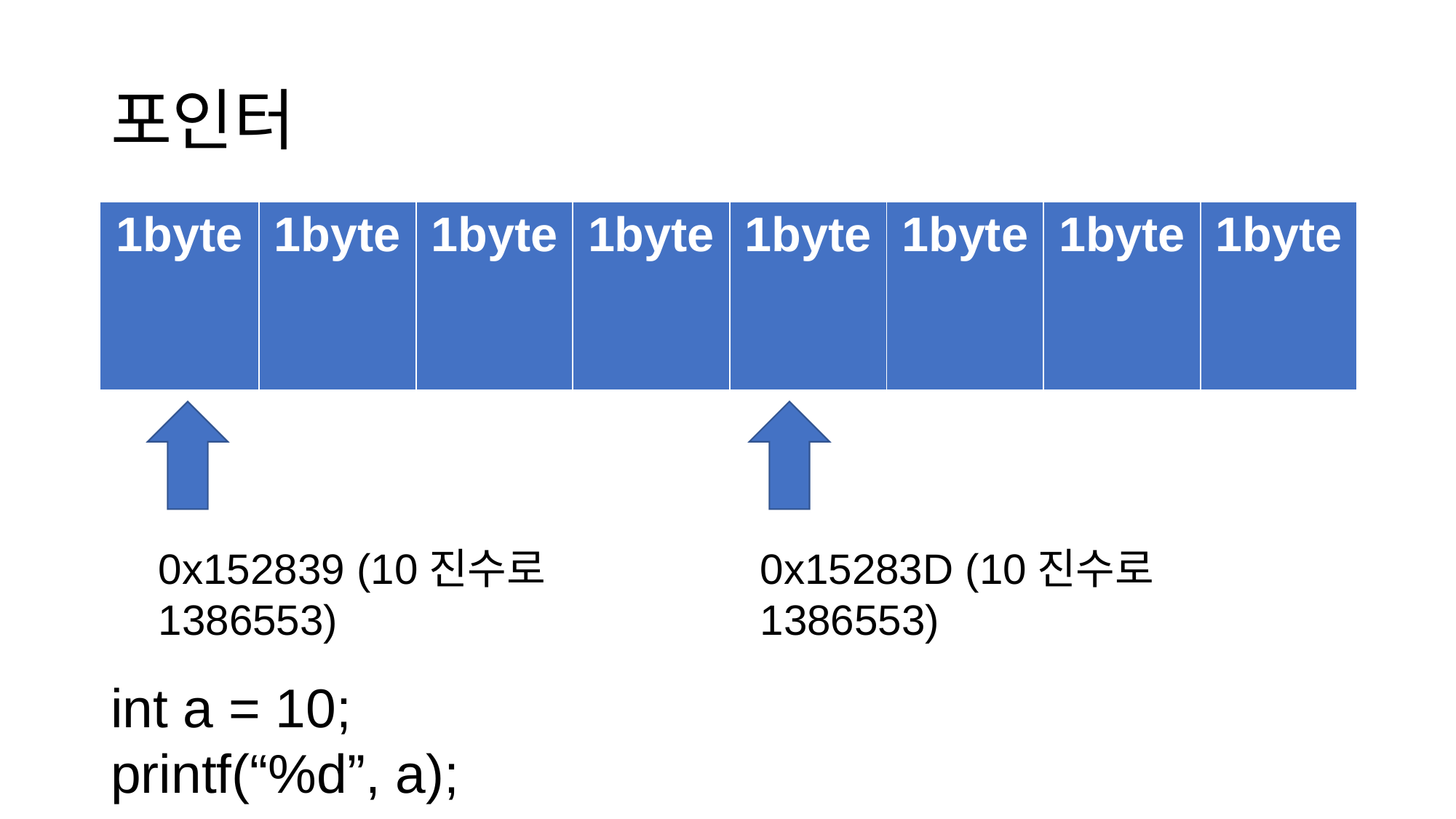

# 포인터
| 1byte | 1byte | 1byte | 1byte | 1byte | 1byte | 1byte | 1byte |
| --- | --- | --- | --- | --- | --- | --- | --- |

0x152839 (10진수로 1386553)
0x15283D (10진수로 1386553)
int a = 10;
printf(“%d”, a);